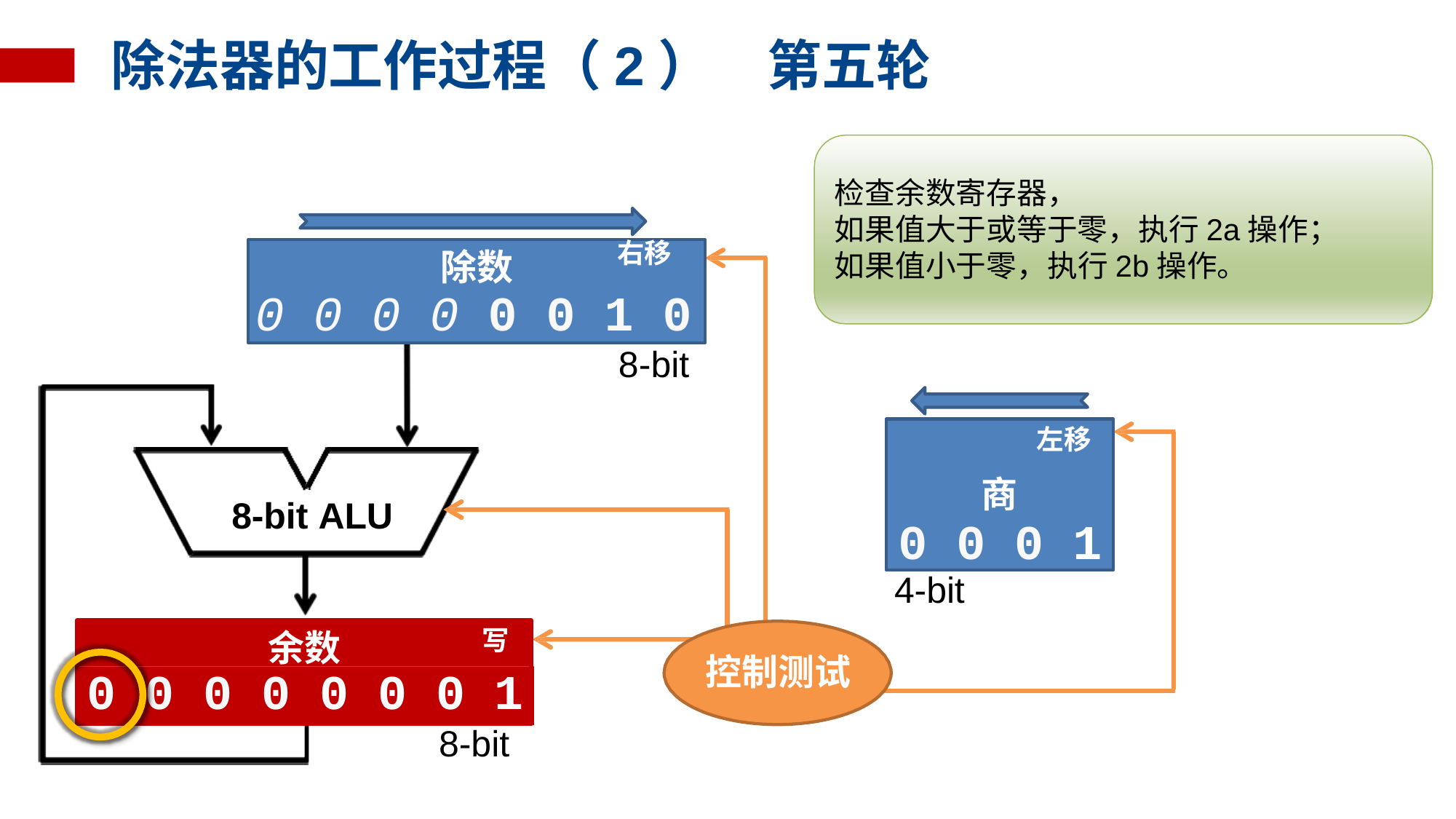

# 除法器的工作过程（2）	第五轮

检查余数寄存器，
如果值大于或等于零，执行2a操作；
如果值小于零，执行2b操作。

右移

除数

0 0 0 0 0 0 1 0
8-bit

左移

商
8-bit ALU

0 0 0 1

4-bit

写
余数

控制测试

0 0 0 0 0 0 0 1

8-bit